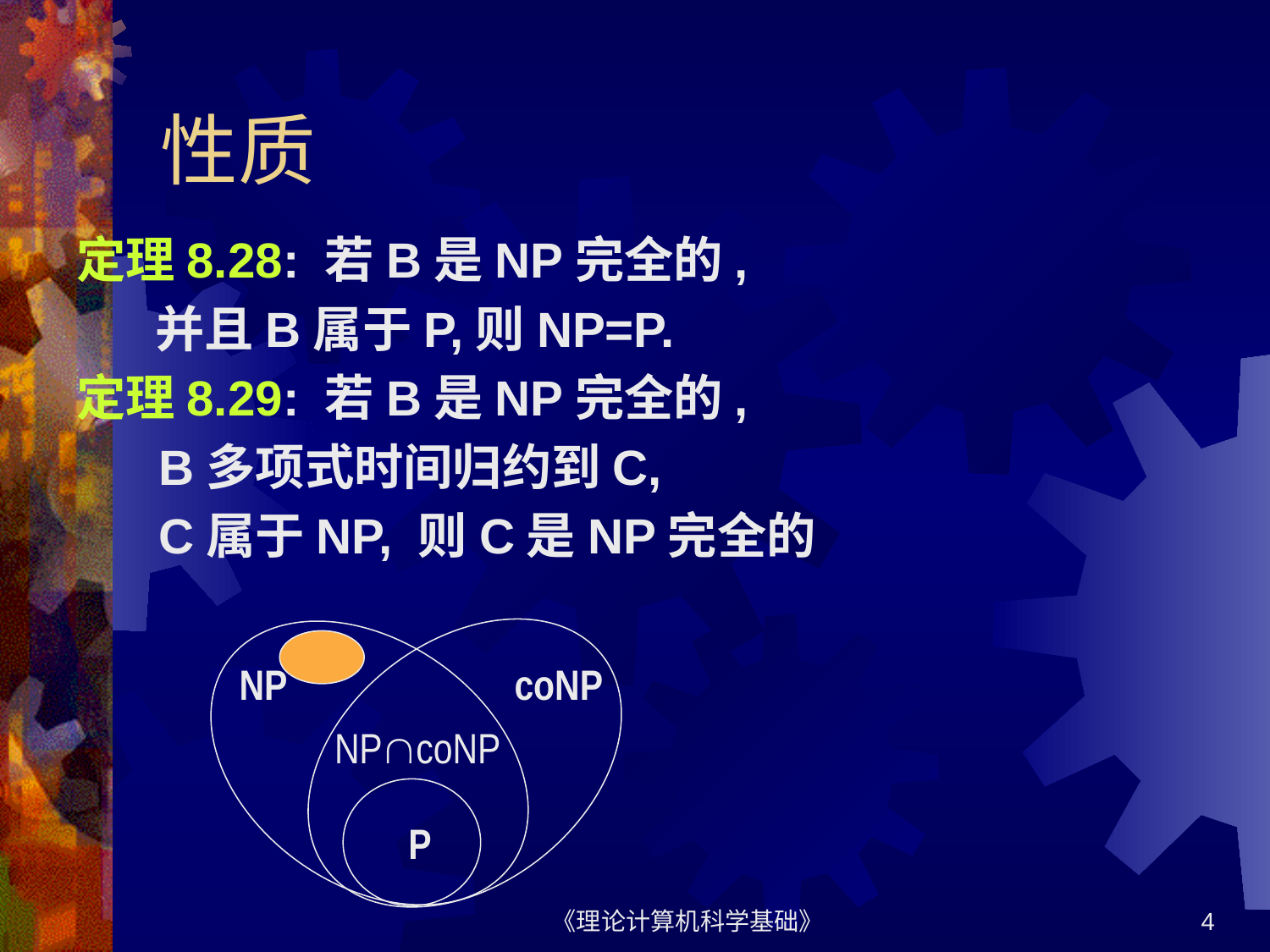

# 性质
定理8.28: 若B是NP完全的,
      并且B属于P,则NP=P.
定理8.29: 若B是NP完全的,
      B多项式时间归约到C,
      C属于NP, 则C是NP完全的

NP
coNP
NP∩coNP

P
《理论计算机科学基础》
4